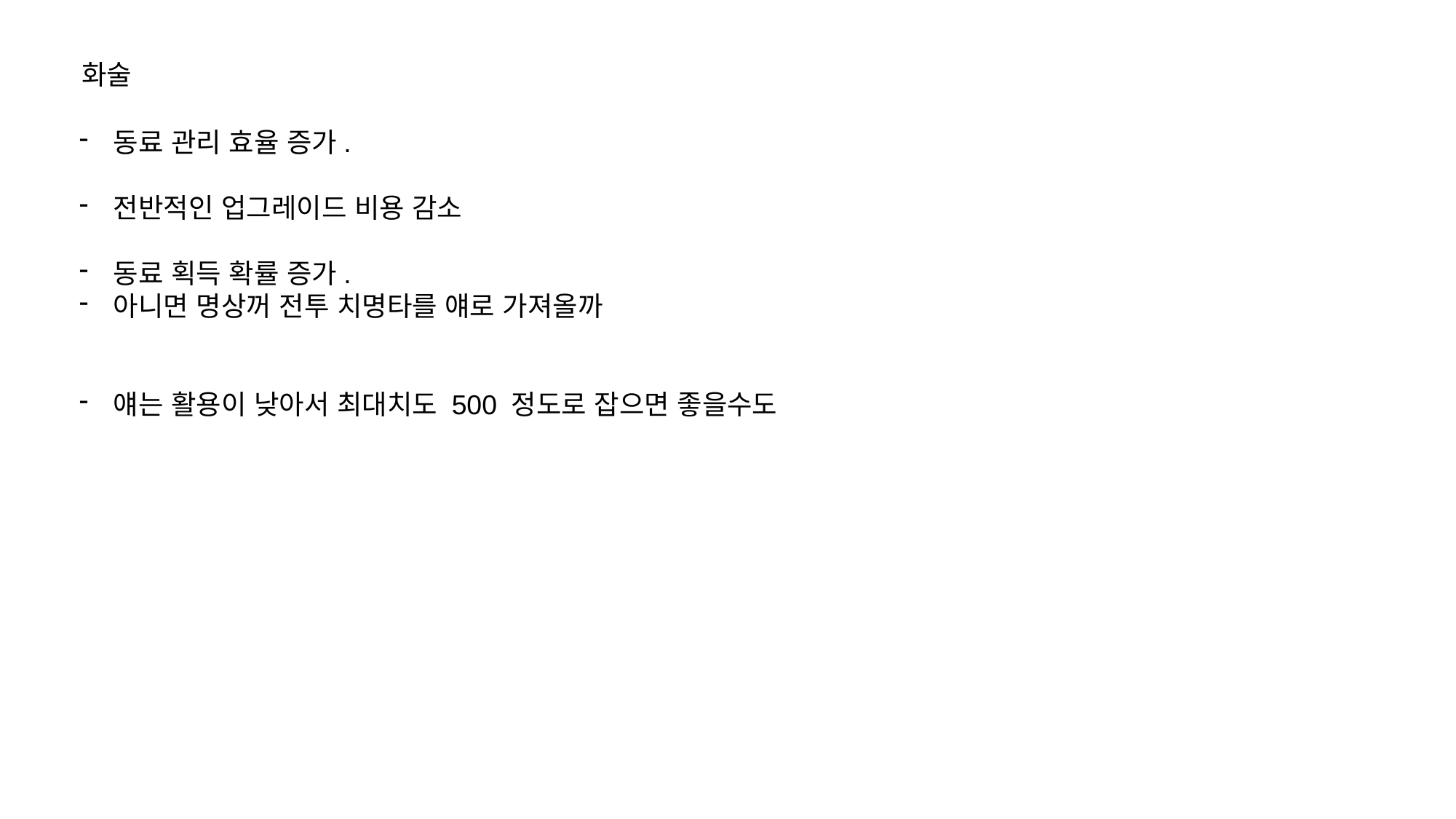

화술
동료 관리 효율 증가.

전반적인 업그레이드 비용 감소

동료 획득 확률 증가.
아니면 명상꺼 전투 치명타를 얘로 가져올까

얘는 활용이 낮아서 최대치도 500 정도로 잡으면 좋을수도